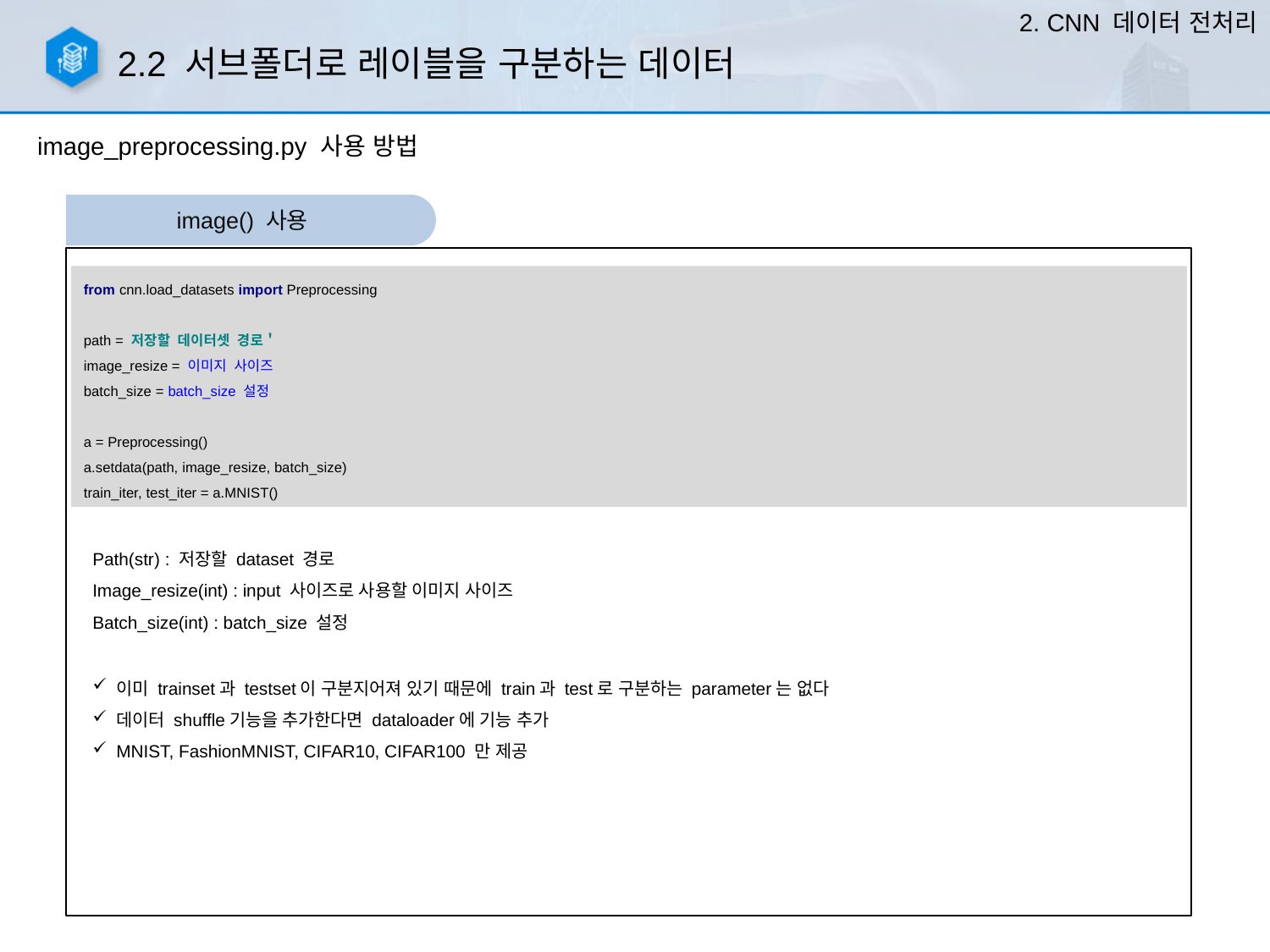

2. CNN 데이터 전처리
2.2 서브폴더로 레이블을 구분하는 데이터
image_preprocessing.py 사용 방법

image() 사용

from cnn.load_datasets import Preprocessing
path = 저장할 데이터셋 경로＇
image_resize = 이미지 사이즈
batch_size = batch_size 설정
a = Preprocessing()
a.setdata(path, image_resize, batch_size)
train_iter, test_iter = a.MNIST()
Path(str) : 저장할 dataset 경로
Image_resize(int) : input 사이즈로 사용할 이미지 사이즈
Batch_size(int) : batch_size 설정
이미 trainset과 testset이 구분지어져 있기 때문에 train과 test로 구분하는 parameter는 없다
데이터 shuffle기능을 추가한다면 dataloader에 기능 추가
MNIST, FashionMNIST, CIFAR10, CIFAR100 만 제공